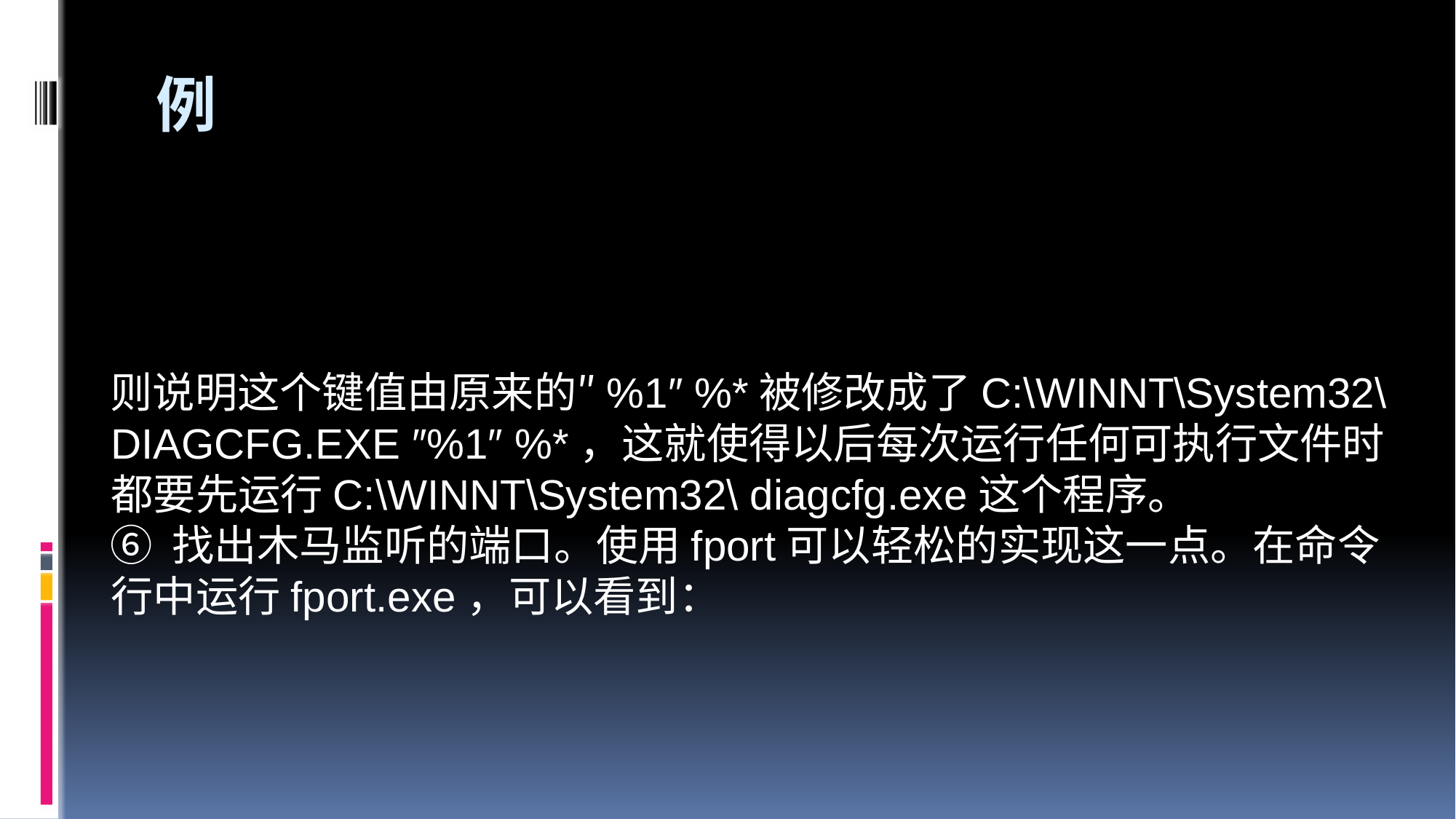

例
则说明这个键值由原来的″%1″ %*被修改成了C:\WINNT\System32\DIAGCFG.EXE ″%1″ %*，这就使得以后每次运行任何可执行文件时都要先运行C:\WINNT\System32\ diagcfg.exe这个程序。
⑥ 找出木马监听的端口。使用fport可以轻松的实现这一点。在命令行中运行fport.exe，可以看到：